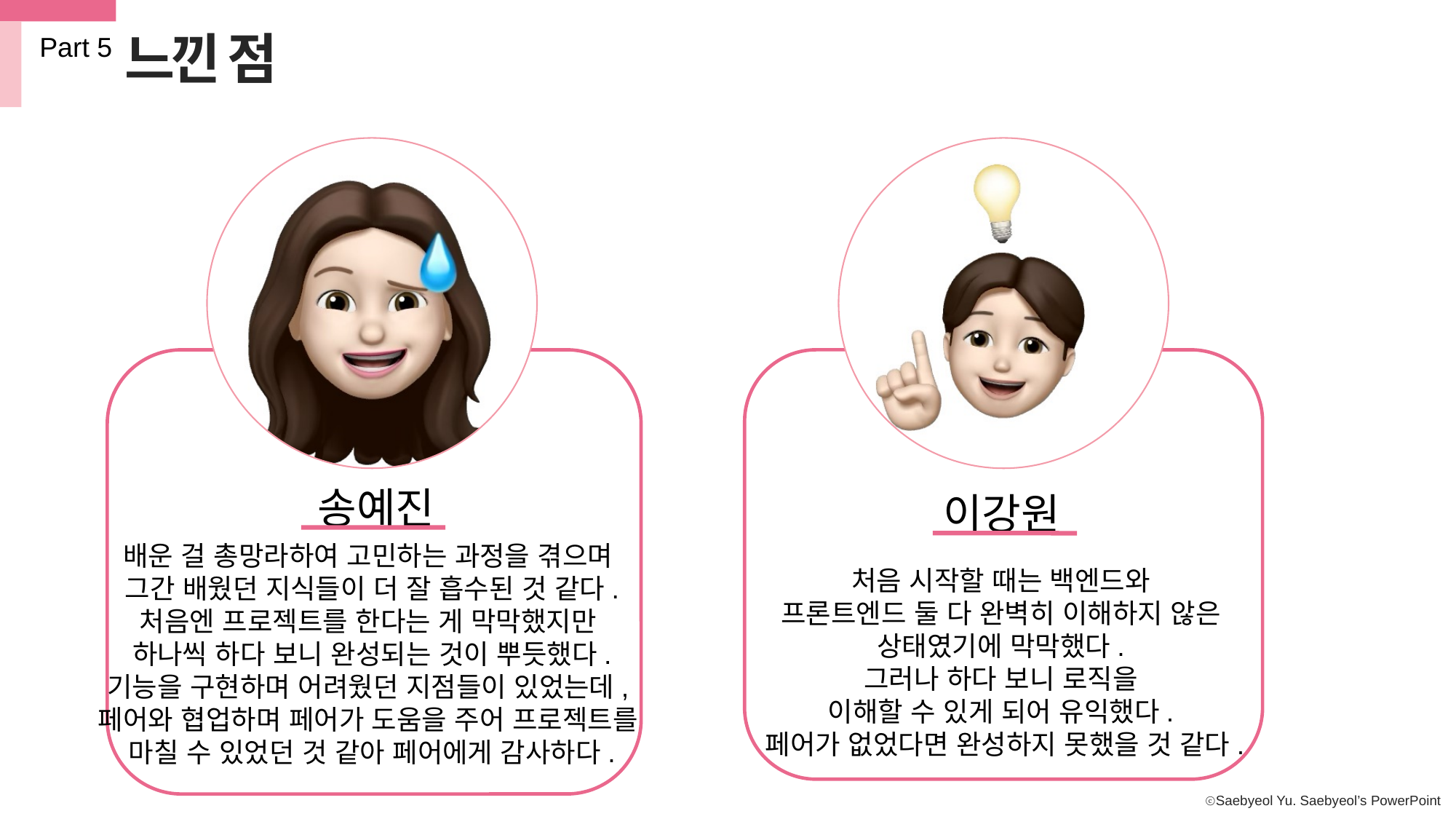

느낀 점

Part 5

송예진
이강원
배운 걸 총망라하여 고민하는 과정을 겪으며
그간 배웠던 지식들이 더 잘 흡수된 것 같다.
처음엔 프로젝트를 한다는 게 막막했지만
하나씩 하다 보니 완성되는 것이 뿌듯했다.
기능을 구현하며 어려웠던 지점들이 있었는데,
페어와 협업하며 페어가 도움을 주어 프로젝트를
마칠 수 있었던 것 같아 페어에게 감사하다.

처음 시작할 때는 백엔드와
프론트엔드 둘 다 완벽히 이해하지 않은
상태였기에 막막했다.
그러나 하다 보니 로직을
이해할 수 있게 되어 유익했다.
페어가 없었다면 완성하지 못했을 것 같다.